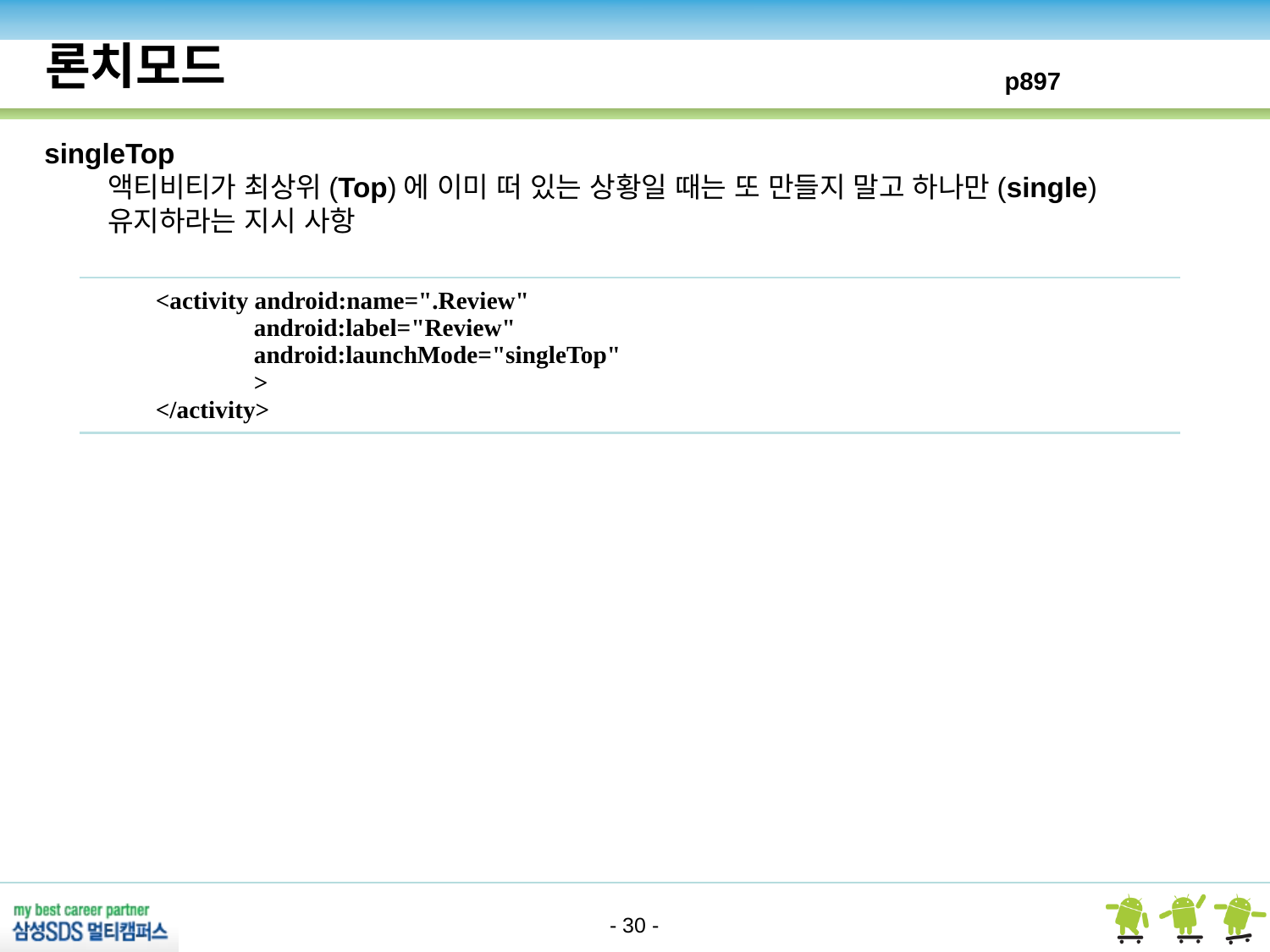

론치모드
p897
singleTop
액티비티가 최상위(Top)에 이미 떠 있는 상황일 때는 또 만들지 말고 하나만(single) 유지하라는 지시 사항

| <activity android:name=".Review" android:label="Review" android:launchMode="singleTop" > </activity> |
| --- |
- 30 -